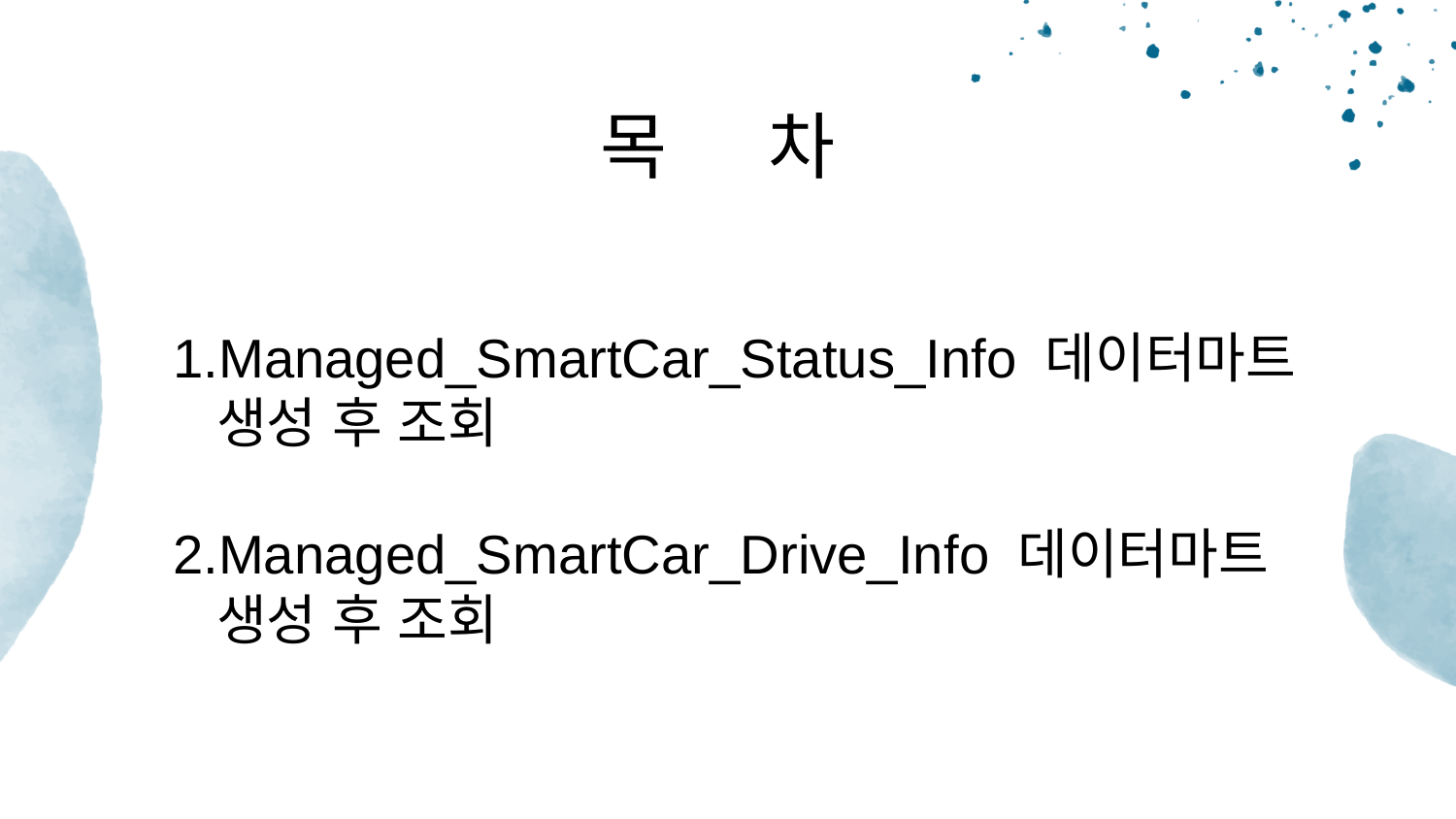

# 목     차
1.Managed_SmartCar_Status_Info 데이터마트
  생성 후 조회

2.Managed_SmartCar_Drive_Info 데이터마트
  생성 후 조회